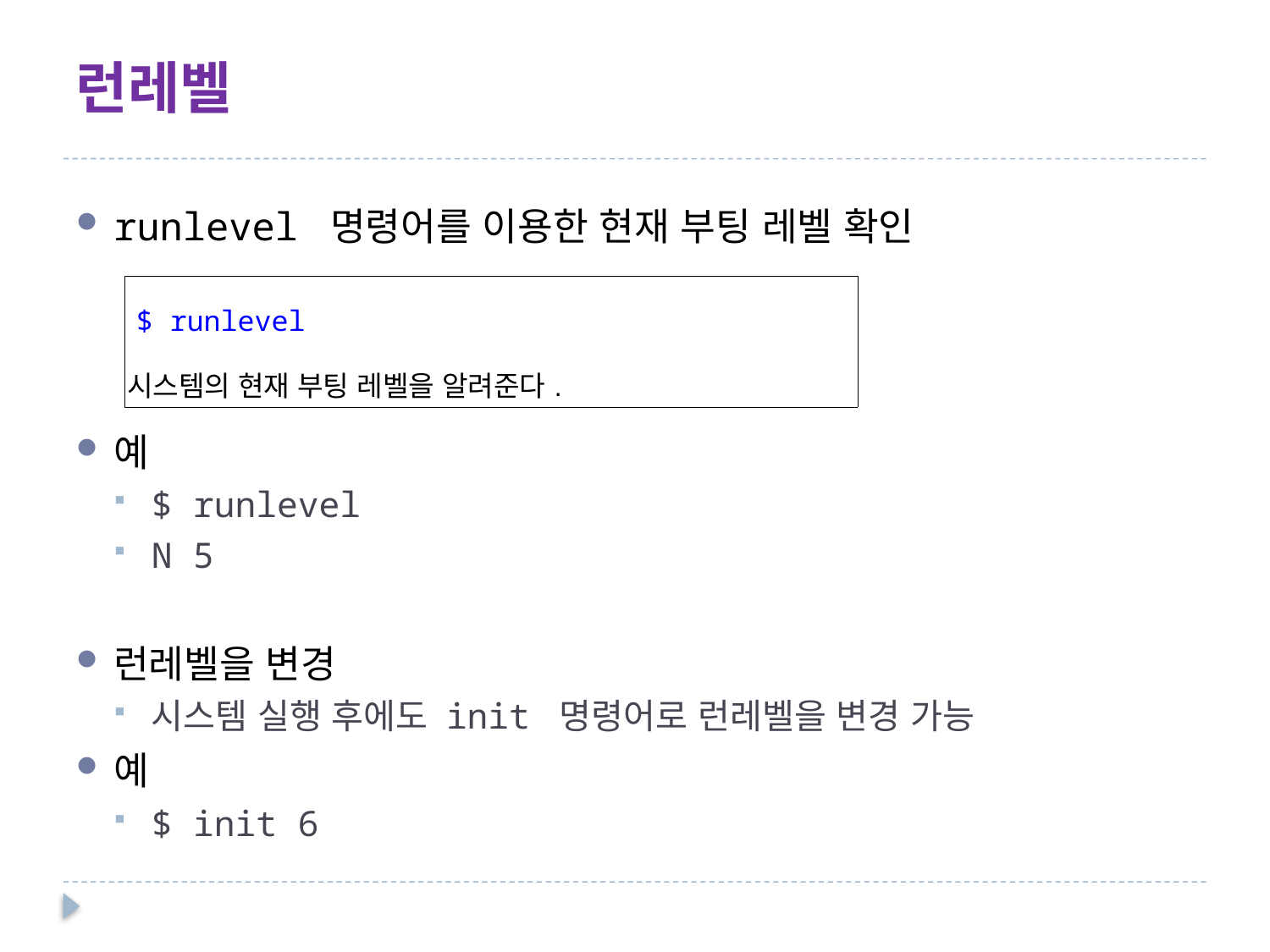

# 런레벨
runlevel 명령어를 이용한 현재 부팅 레벨 확인

예
$ runlevel
N 5

런레벨을 변경
시스템 실행 후에도 init 명령어로 런레벨을 변경 가능
예
$ init 6
| $ runlevel 시스템의 현재 부팅 레벨을 알려준다. |
| --- |